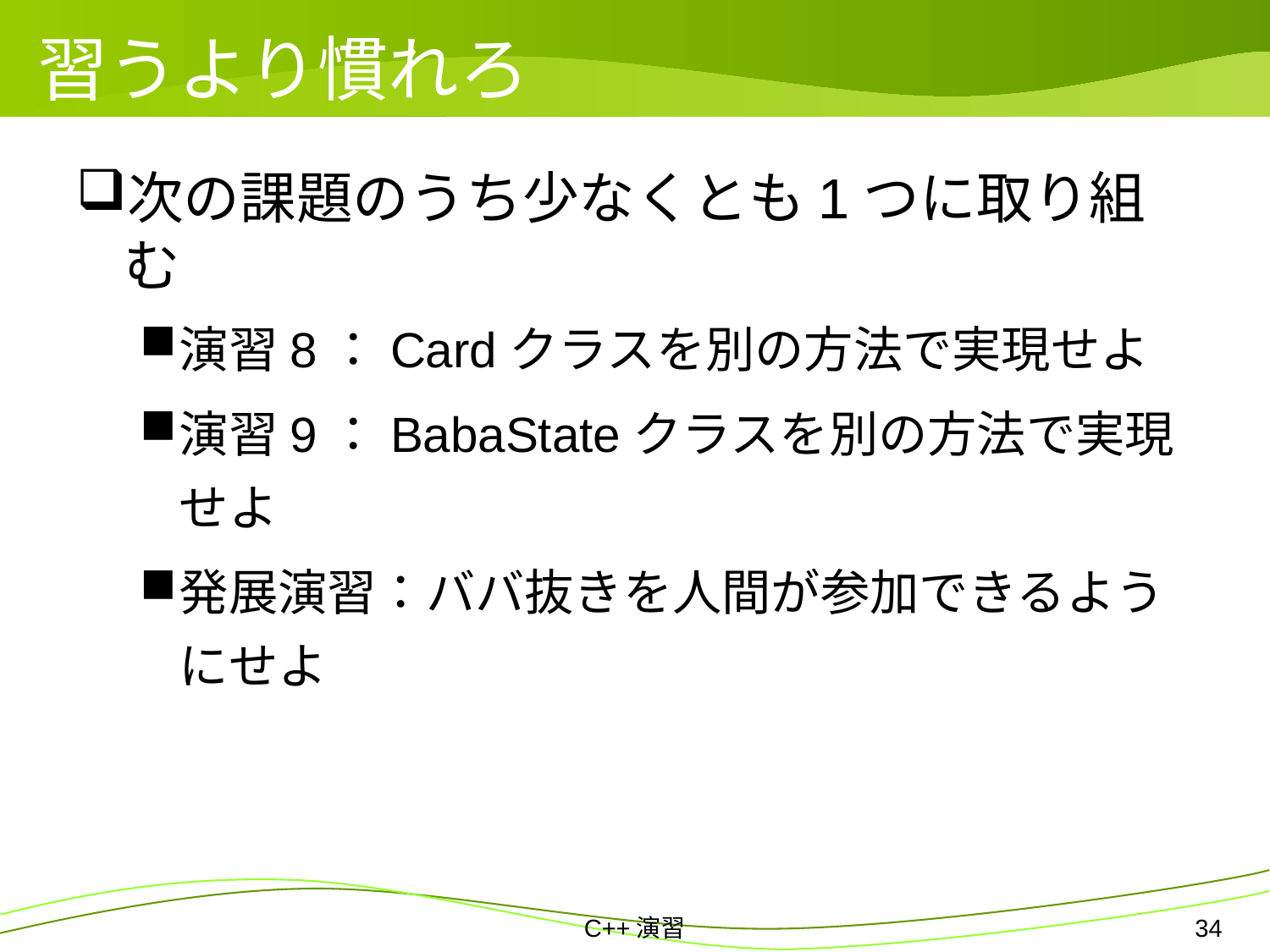

# 習うより慣れろ
次の課題のうち少なくとも1つに取り組む
演習8：Cardクラスを別の方法で実現せよ
演習9：BabaStateクラスを別の方法で実現せよ
発展演習：ババ抜きを人間が参加できるようにせよ

C++演習
34